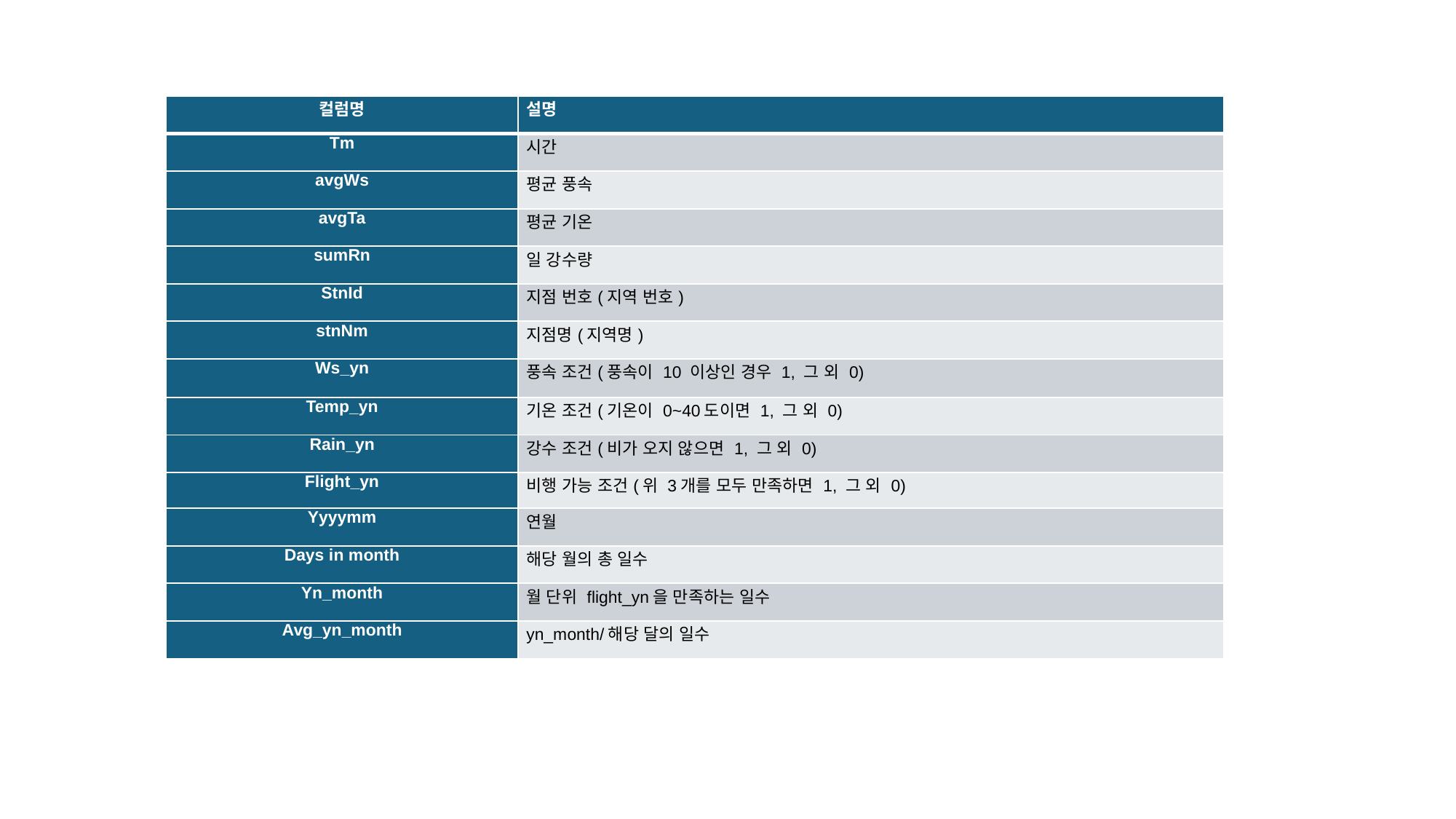

| 컬럼명 | 설명 |
| --- | --- |
| Tm | 시간 |
| avgWs | 평균 풍속 |
| avgTa | 평균 기온 |
| sumRn | 일 강수량 |
| StnId | 지점 번호(지역 번호) |
| stnNm | 지점명(지역명) |
| Ws\_yn | 풍속 조건(풍속이 10 이상인 경우 1, 그 외 0) |
| Temp\_yn | 기온 조건(기온이 0~40도이면 1, 그 외 0) |
| Rain\_yn | 강수 조건(비가 오지 않으면 1, 그 외 0) |
| Flight\_yn | 비행 가능 조건(위 3개를 모두 만족하면 1, 그 외 0) |
| Yyyymm | 연월 |
| Days in month | 해당 월의 총 일수 |
| Yn\_month | 월 단위 flight\_yn을 만족하는 일수 |
| Avg\_yn\_month | yn\_month/해당 달의 일수 |